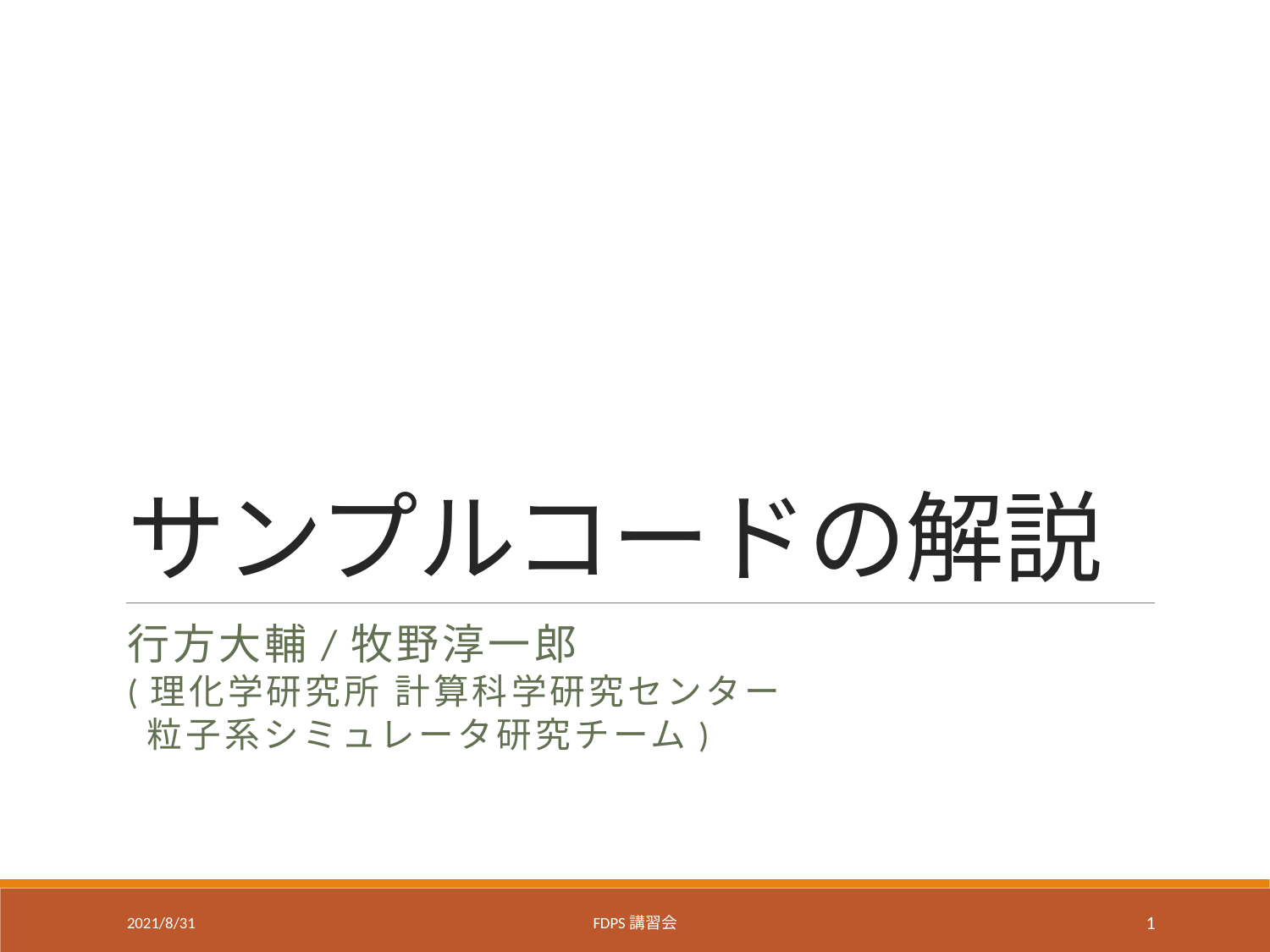

# サンプルコードの解説
行方大輔/牧野淳一郎
(理化学研究所 計算科学研究センター
 粒子系シミュレータ研究チーム)
2021/8/31
FDPS講習会
1